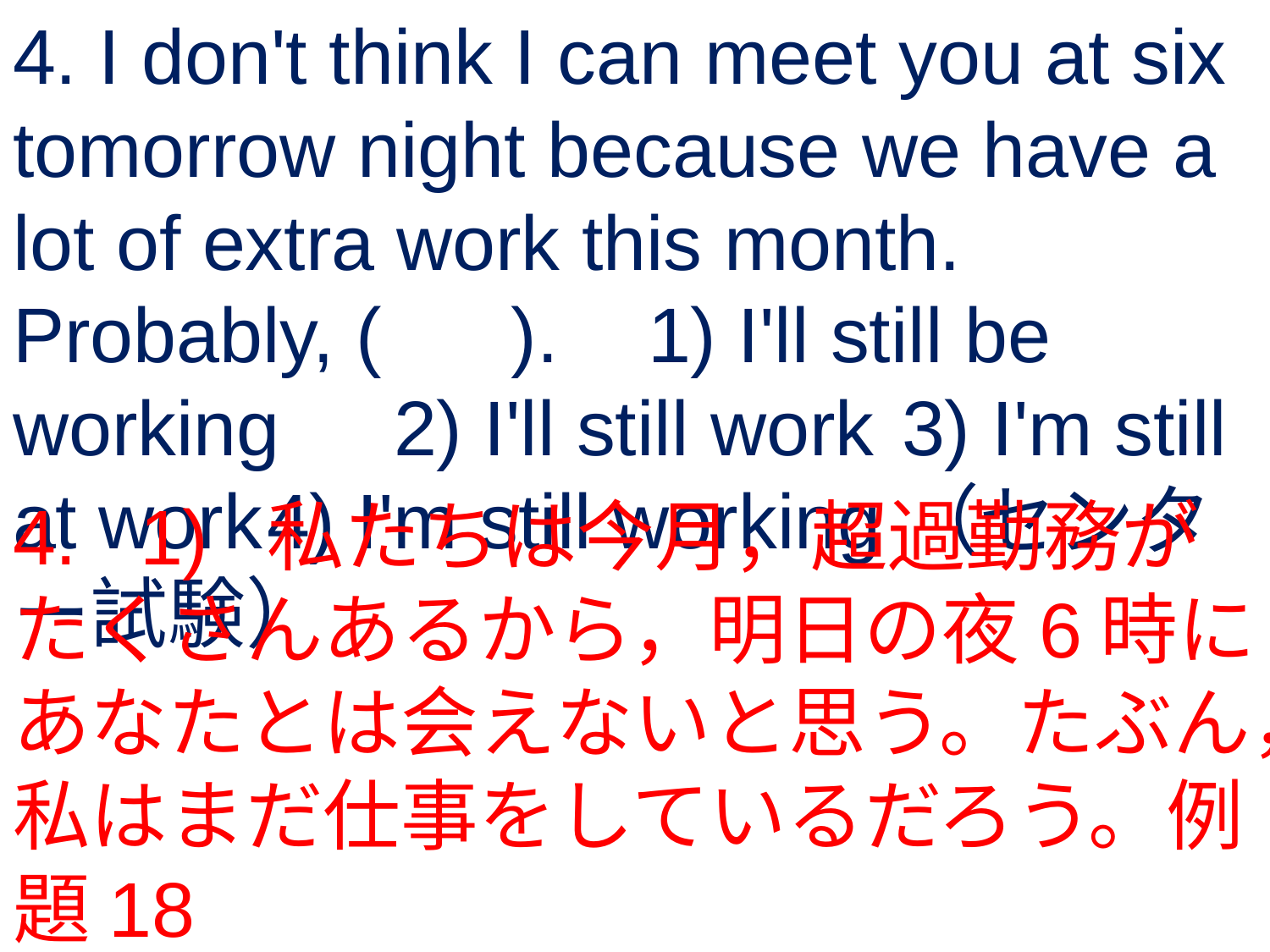

# 4. I don't think I can meet you at six tomorrow night because we have a lot of extra work this month.  Probably, (      ).	1) I'll still be working	2) I'll still work	3) I'm still at work	4) I'm still working	（センター試験）
4.	1) 	私たちは今月，超過勤務がたくさんあるから，明日の夜6時にあなたとは会えないと思う。たぶん，私はまだ仕事をしているだろう。例題18